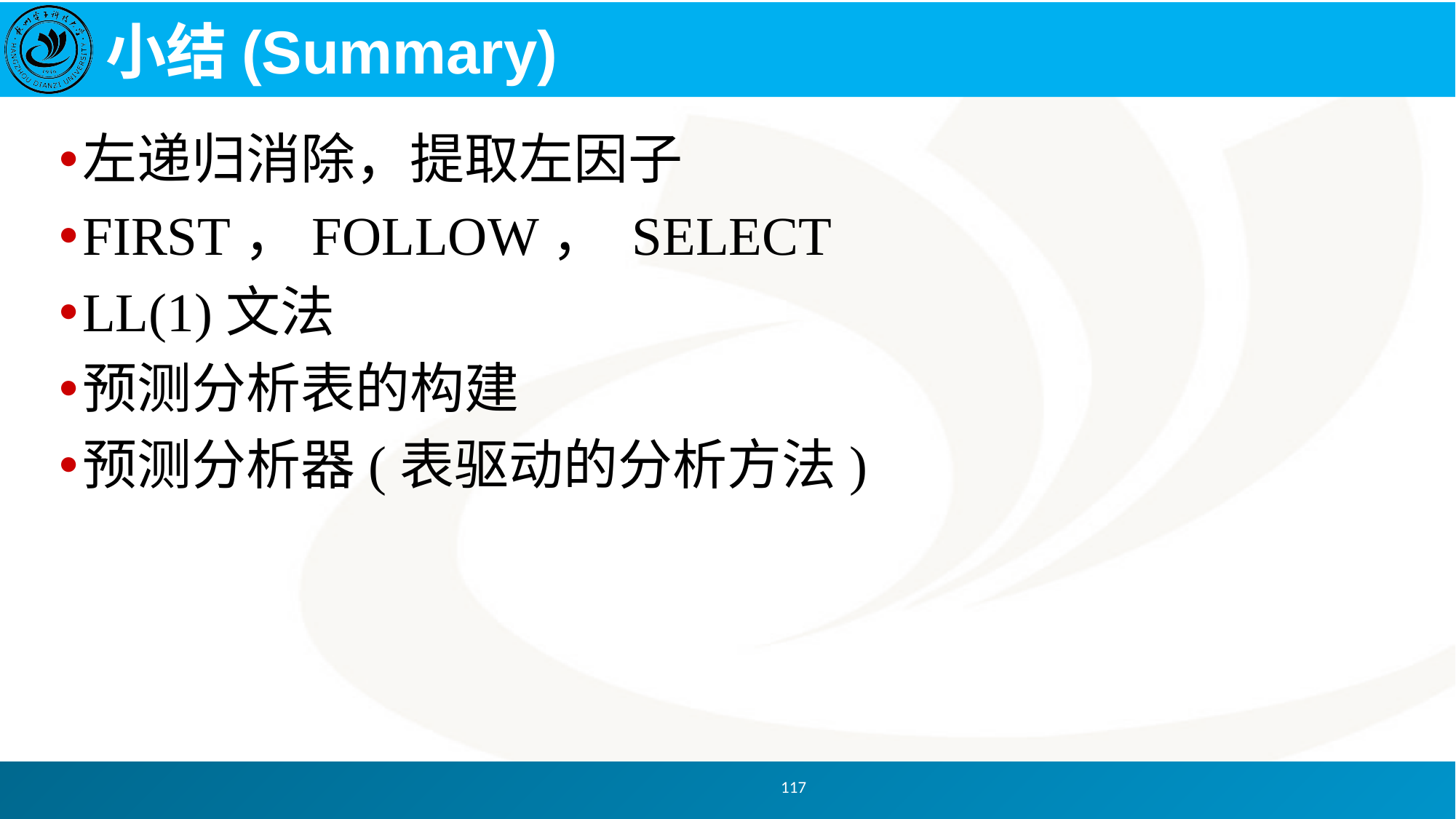

# 小结(Summary)
左递归消除，提取左因子
FIRST，FOLLOW， SELECT
LL(1)文法
预测分析表的构建
预测分析器(表驱动的分析方法)
117